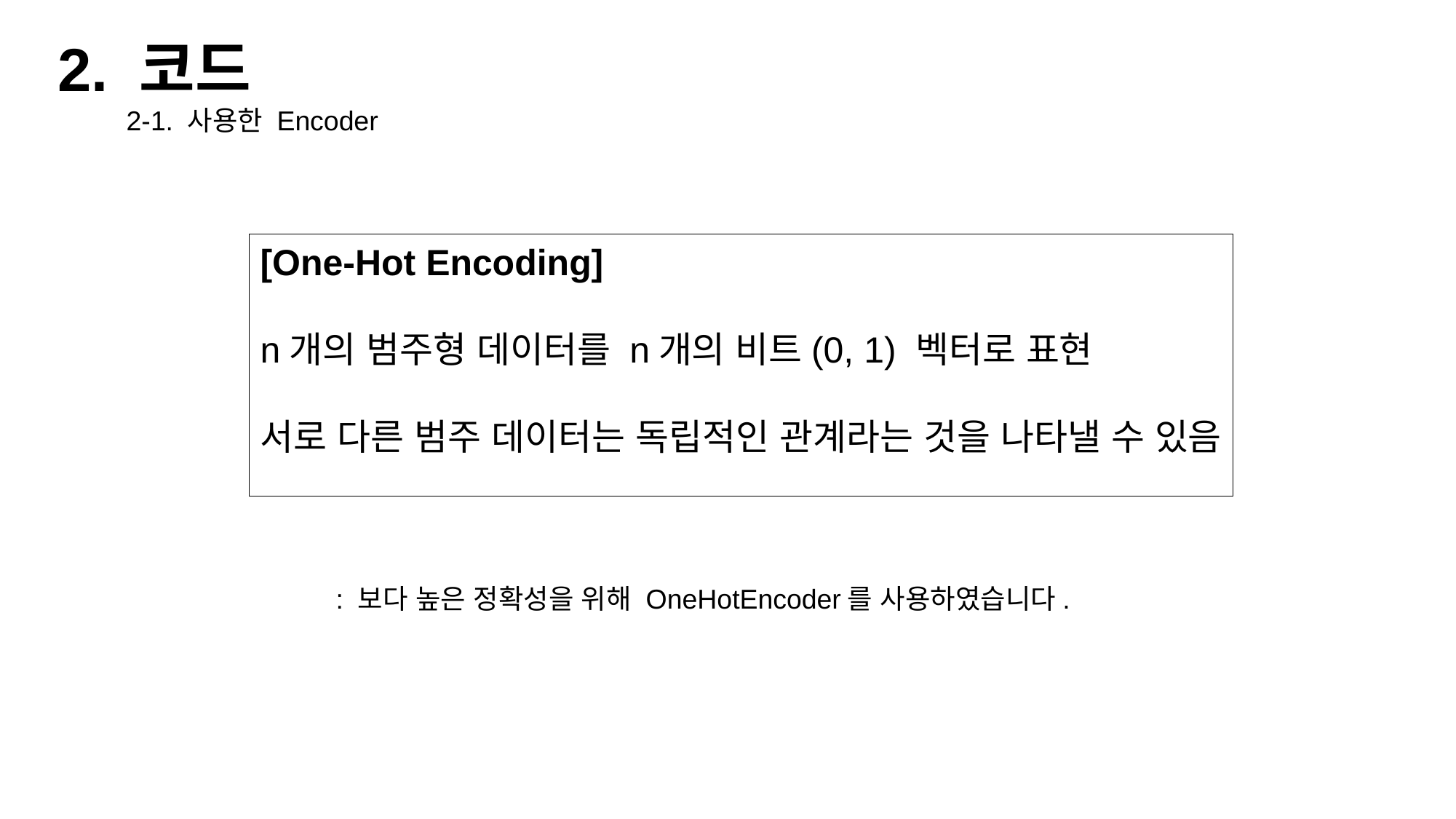

2. 코드
         2-1. 사용한 Encoder
[One-Hot Encoding]
n개의 범주형 데이터를 n개의 비트(0, 1) 벡터로 표현
서로 다른 범주 데이터는 독립적인 관계라는 것을 나타낼 수 있음
: 보다 높은 정확성을 위해 OneHotEncoder를 사용하였습니다.